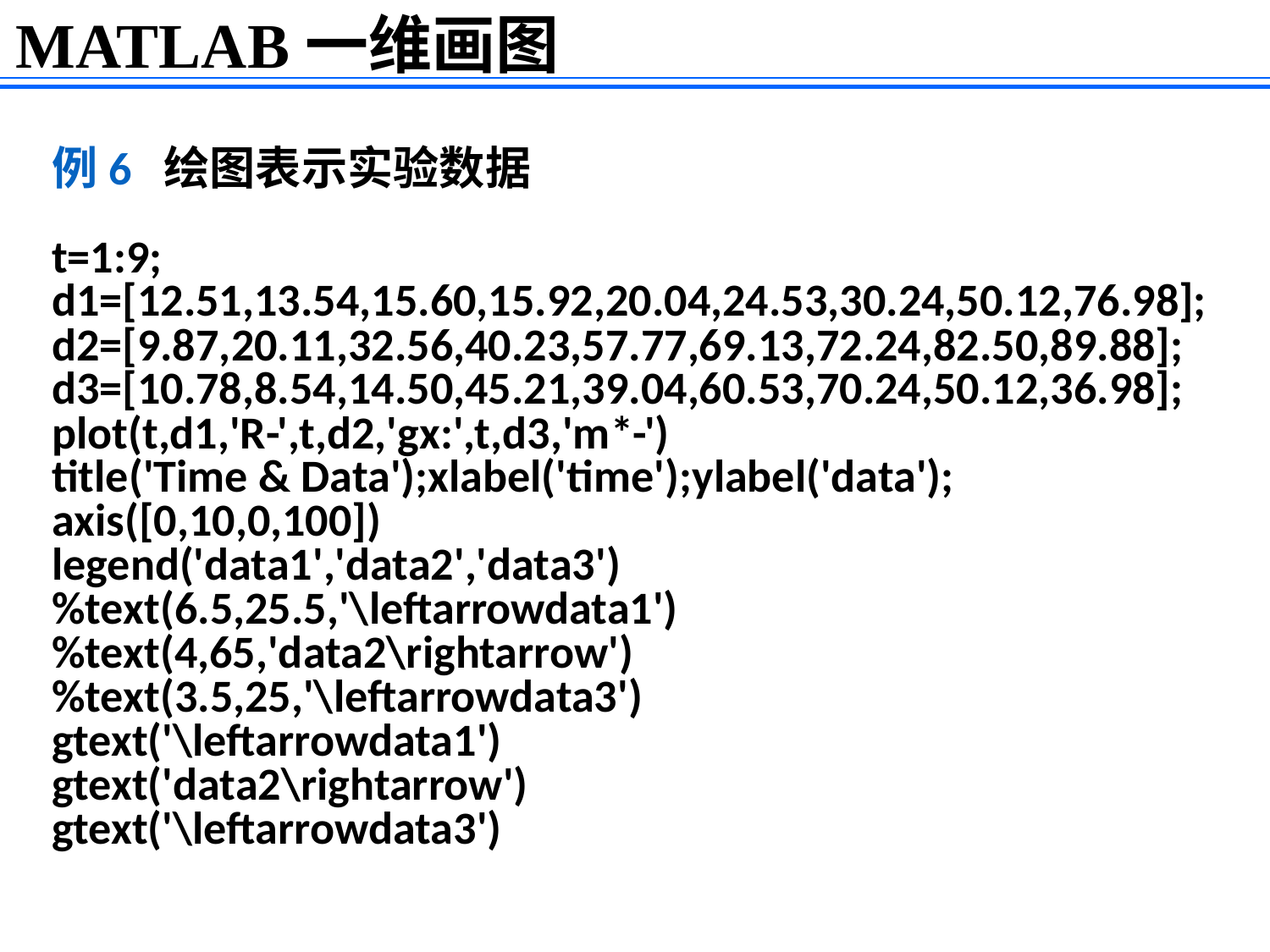

MATLAB一维画图

例6  绘图表示实验数据

t=1:9;
d1=[12.51,13.54,15.60,15.92,20.04,24.53,30.24,50.12,76.98];
d2=[9.87,20.11,32.56,40.23,57.77,69.13,72.24,82.50,89.88];
d3=[10.78,8.54,14.50,45.21,39.04,60.53,70.24,50.12,36.98];
plot(t,d1,'R-',t,d2,'gx:',t,d3,'m*-')
title('Time & Data');xlabel('time');ylabel('data');
axis([0,10,0,100])
legend('data1','data2','data3')
%text(6.5,25.5,'\leftarrowdata1')
%text(4,65,'data2\rightarrow')
%text(3.5,25,'\leftarrowdata3')
gtext('\leftarrowdata1')
gtext('data2\rightarrow')
gtext('\leftarrowdata3')